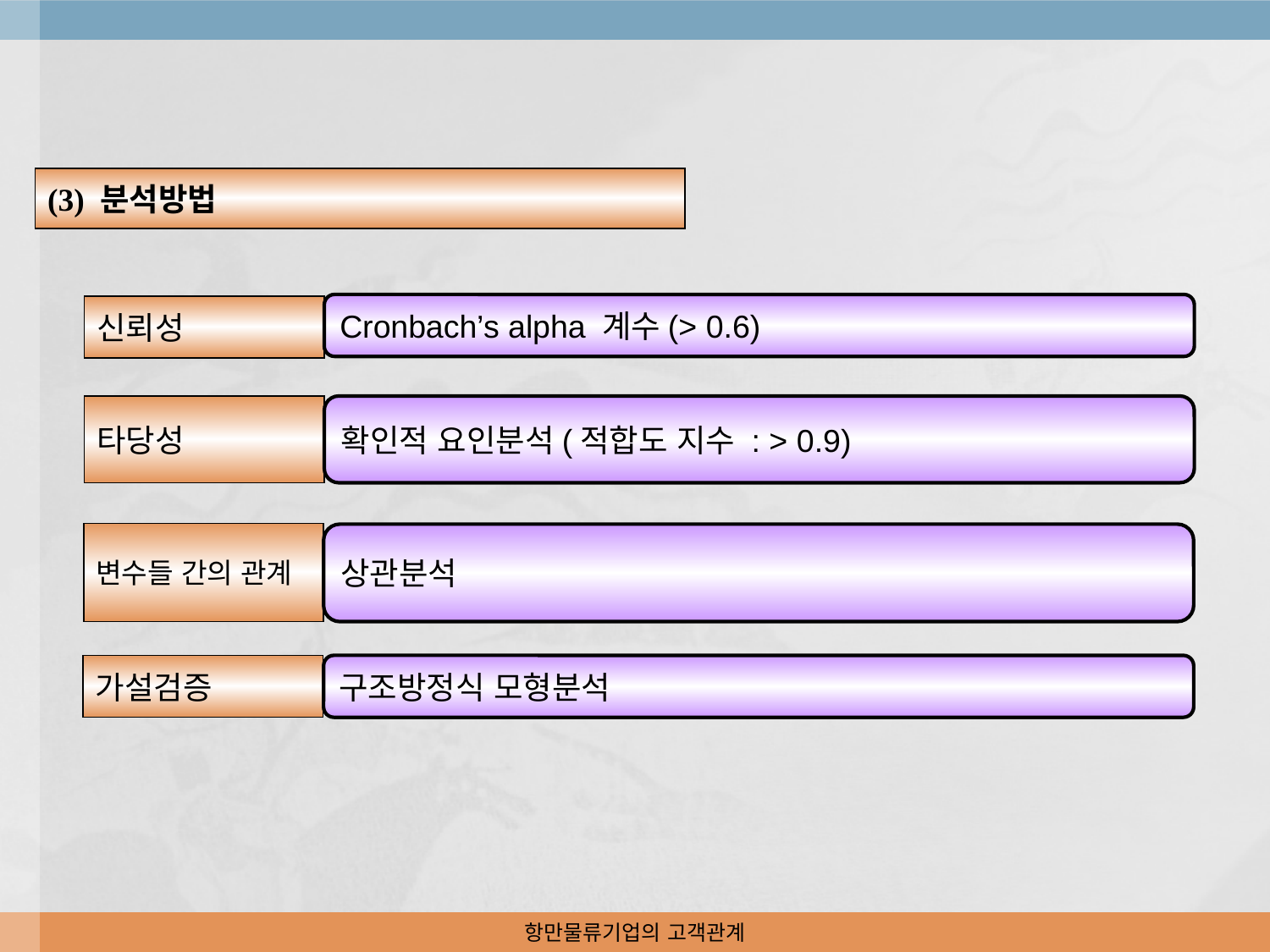

(3) 분석방법
Cronbach’s alpha 계수(> 0.6)
신뢰성
확인적 요인분석(적합도 지수 : > 0.9)
타당성
변수들 간의 관계
상관분석
가설검증
구조방정식 모형분석
항만물류기업의 고객관계